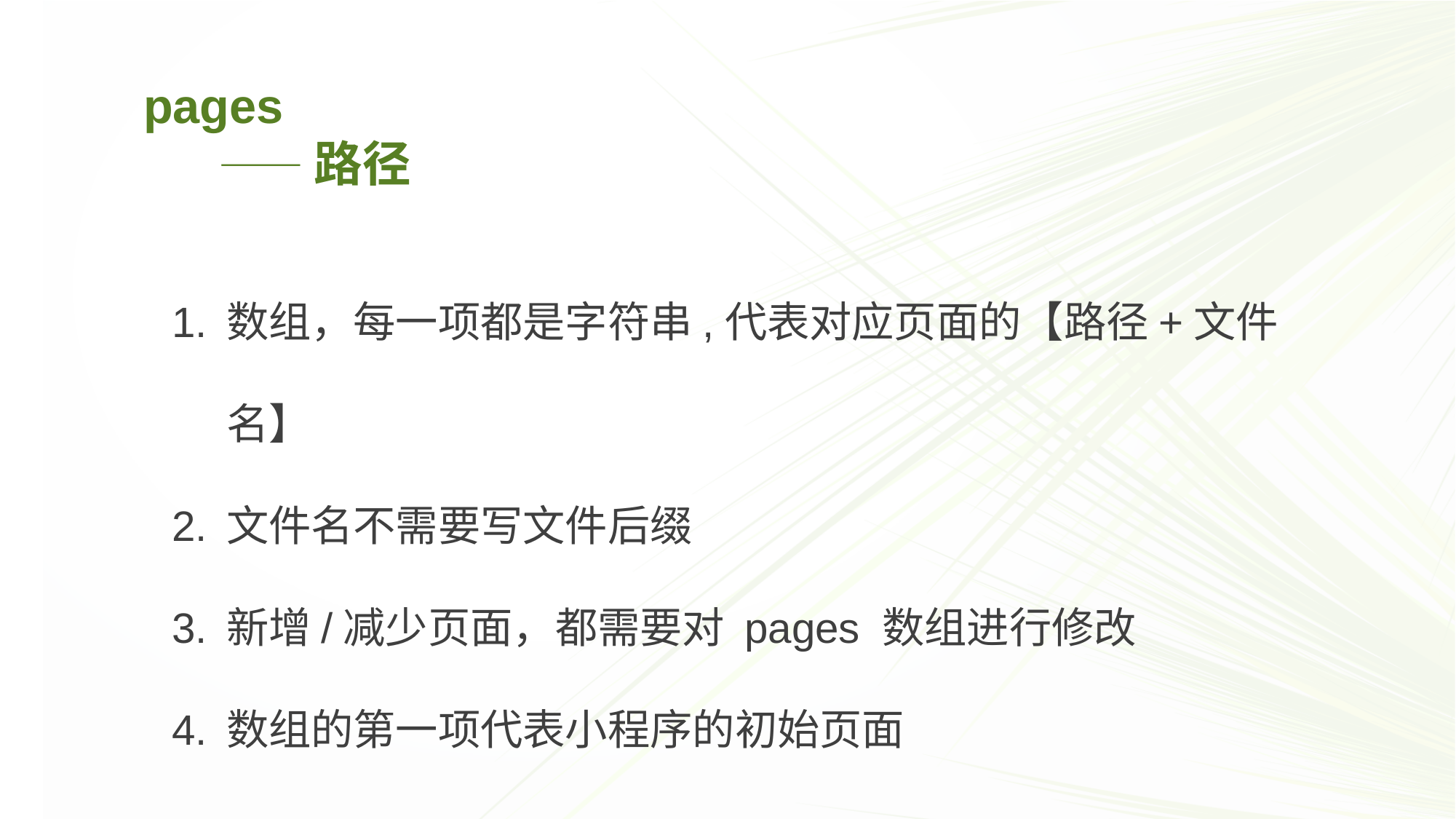

pages
        ——路径
数组，每一项都是字符串,代表对应页面的【路径+文件名】
文件名不需要写文件后缀
新增/减少页面，都需要对 pages 数组进行修改
数组的第一项代表小程序的初始页面